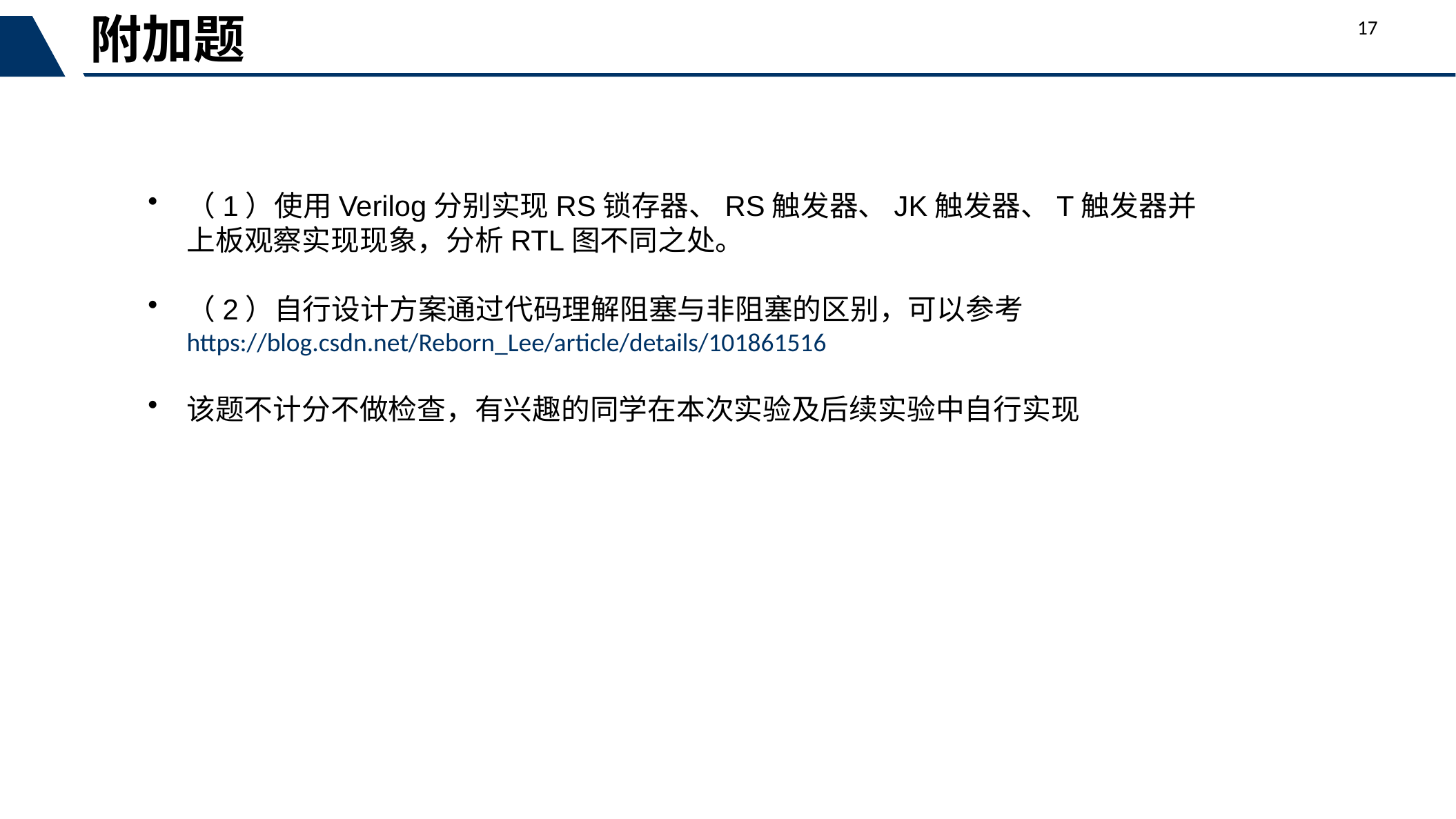

附加题
17

（1）使用Verilog分别实现RS锁存器、RS触发器、JK触发器、T触发器并上板观察实现现象，分析RTL图不同之处。

（2）自行设计方案通过代码理解阻塞与非阻塞的区别，可以参考https://blog.csdn.net/Reborn_Lee/article/details/101861516

该题不计分不做检查，有兴趣的同学在本次实验及后续实验中自行实现